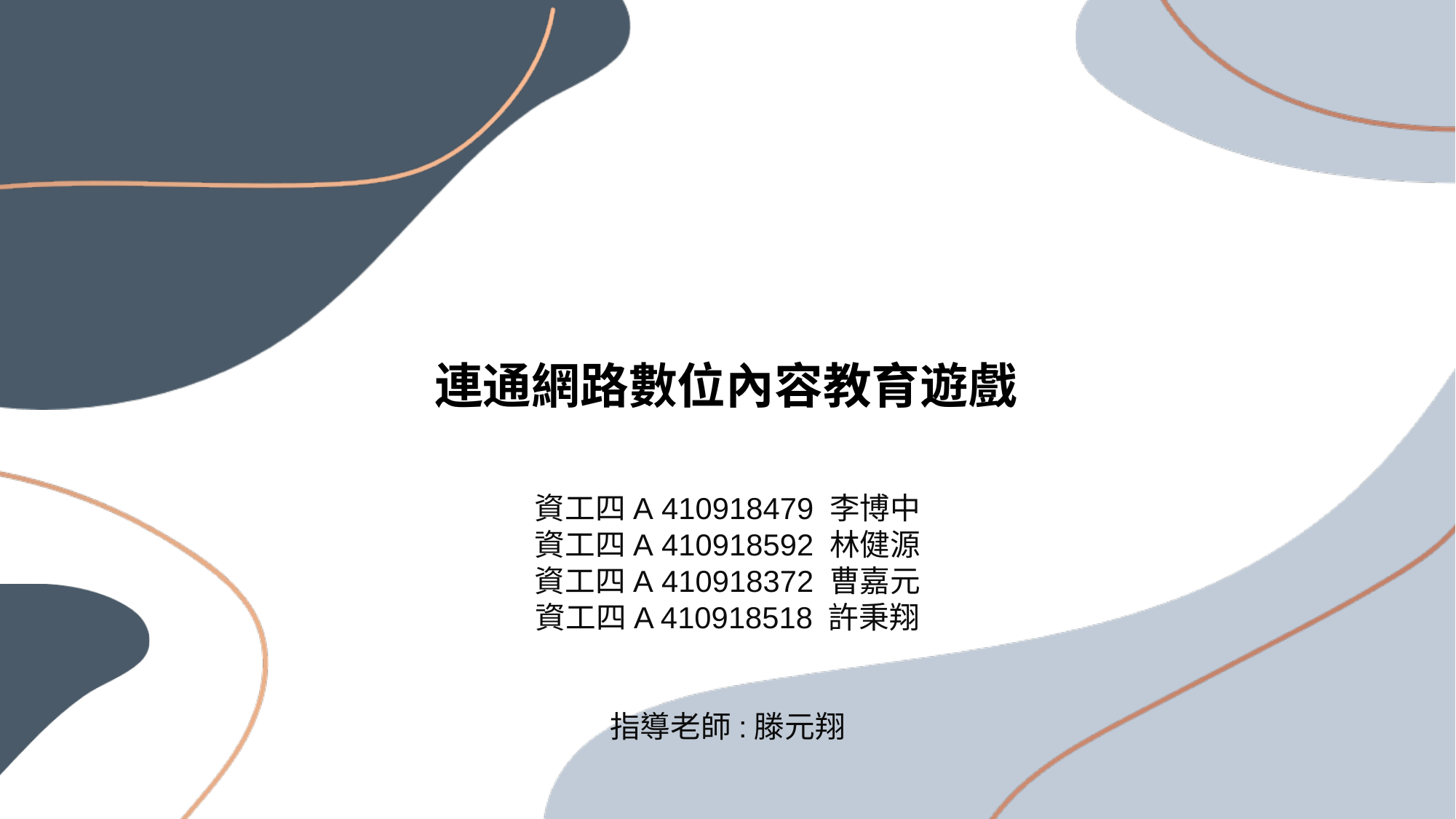

連通網路數位內容教育遊戲

資工四A 410918479 李博中
資工四A 410918592 林健源
資工四A 410918372 曹嘉元
資工四A 410918518 許秉翔

指導老師:滕元翔